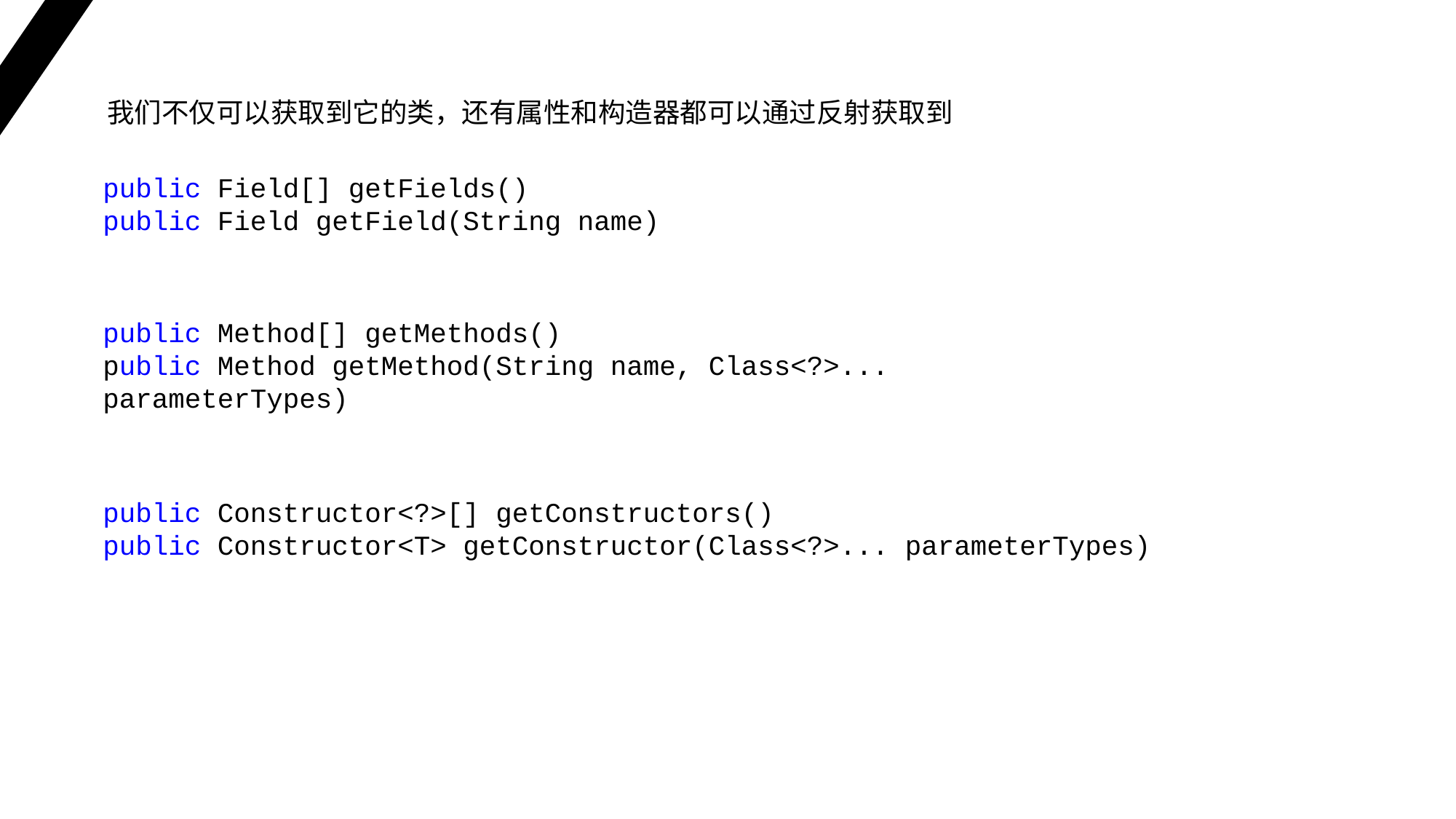

我们不仅可以获取到它的类，还有属性和构造器都可以通过反射获取到
public Field[] getFields()
public Field getField(String name)
public Method[] getMethods()
public Method getMethod(String name, Class<?>... parameterTypes)
public Constructor<?>[] getConstructors()
public Constructor<T> getConstructor(Class<?>... parameterTypes)